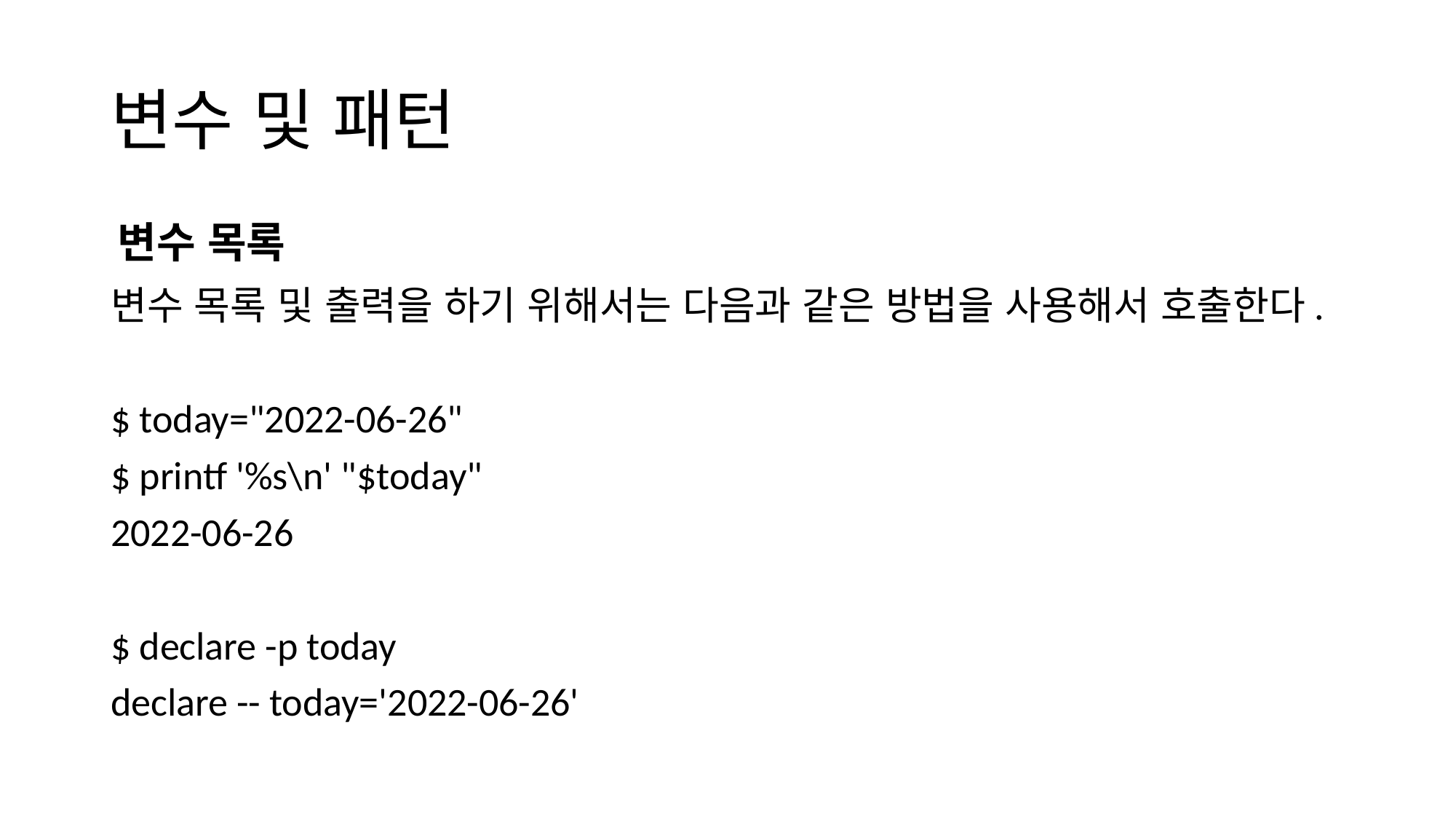

# 변수 및 패턴
변수 목록
변수 목록 및 출력을 하기 위해서는 다음과 같은 방법을 사용해서 호출한다.

$ today="2022-06-26"
$ printf '%s\n' "$today"
2022-06-26

$ declare -p today
declare -- today='2022-06-26'